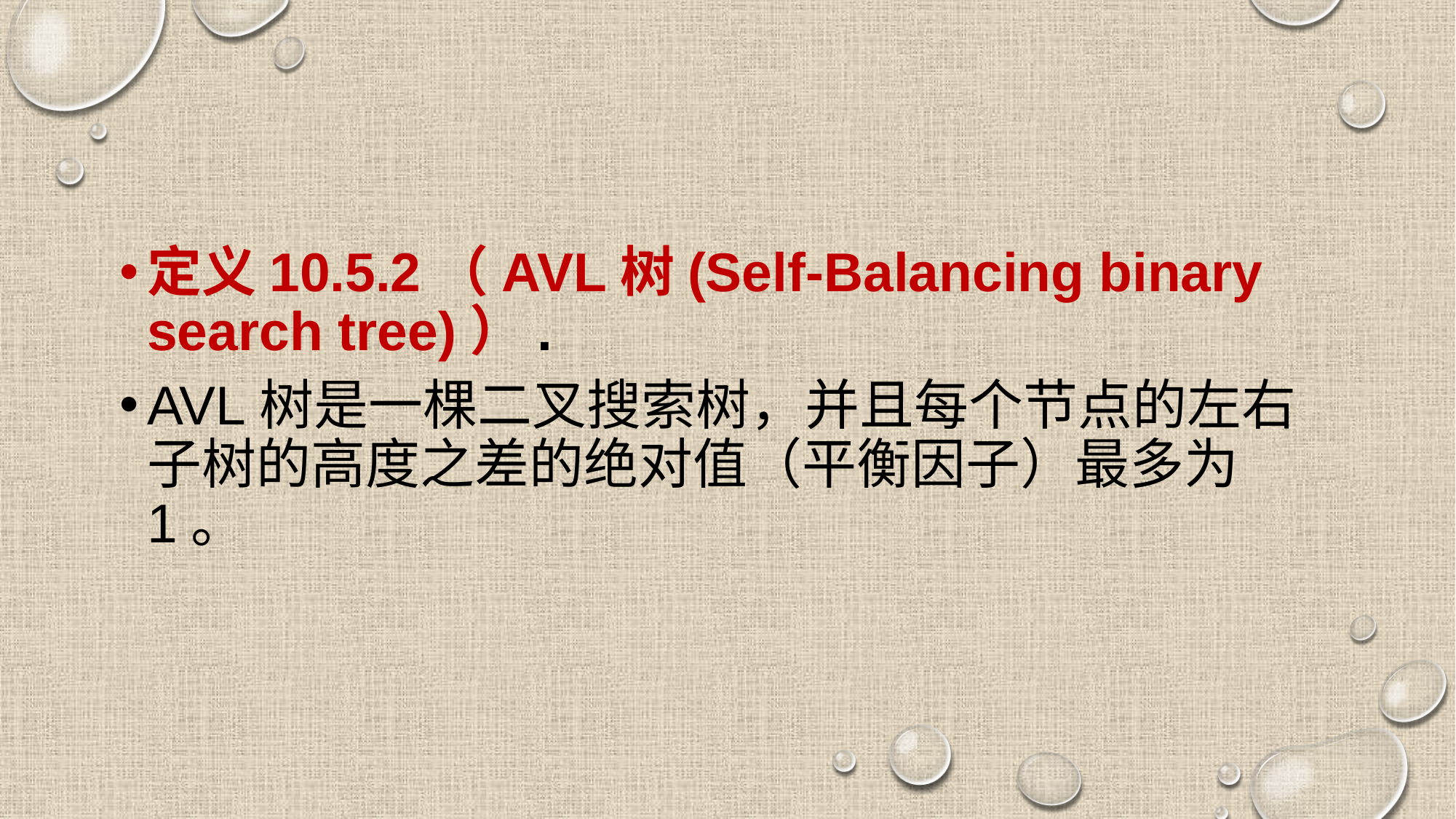

#
定义10.5.2（AVL树(Self-Balancing binary search tree)）.
AVL树是一棵二叉搜索树，并且每个节点的左右子树的高度之差的绝对值（平衡因子）最多为1。